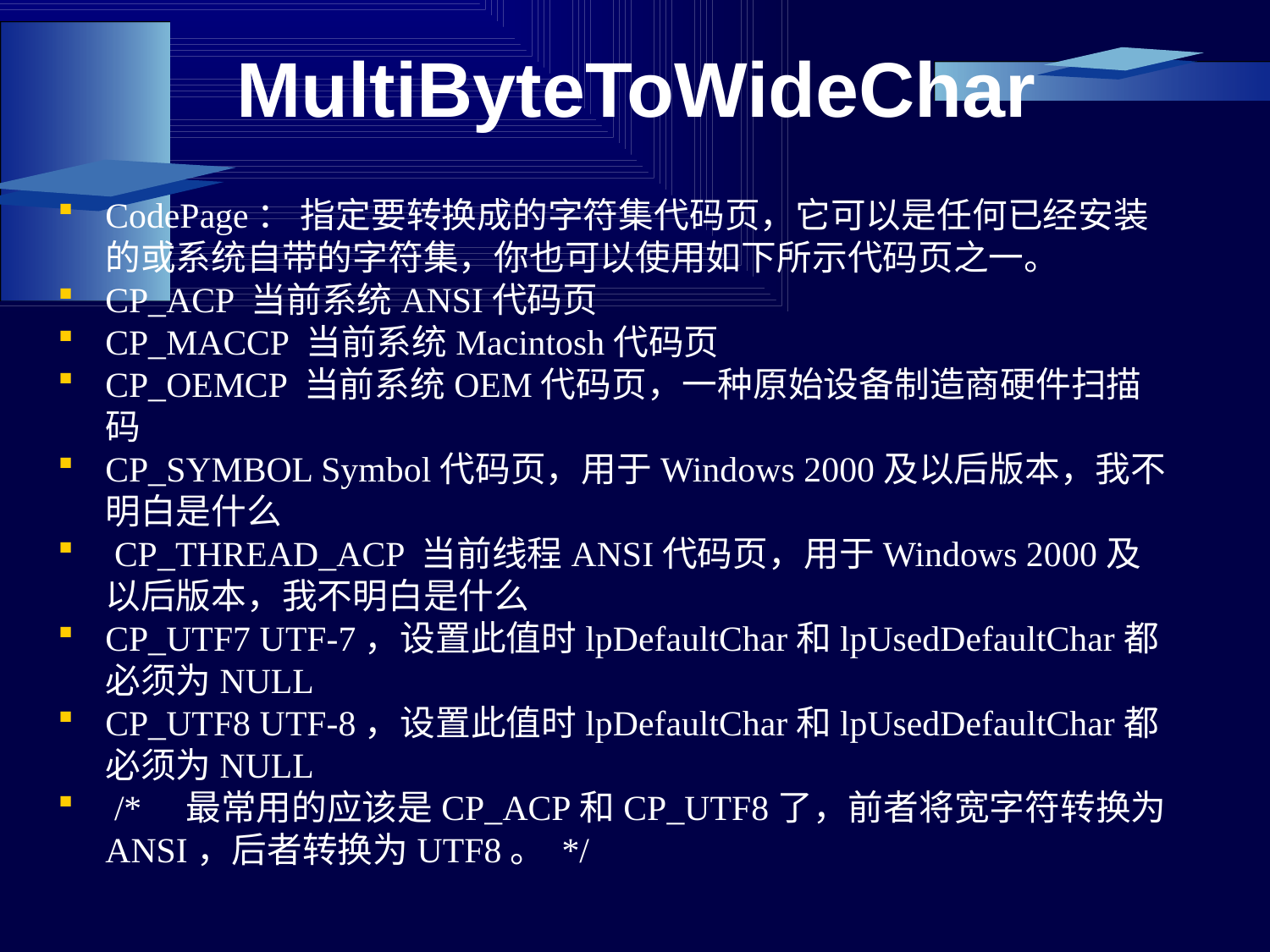

# MultiByteToWideChar
CodePage： 指定要转换成的字符集代码页，它可以是任何已经安装的或系统自带的字符集，你也可以使用如下所示代码页之一。
CP_ACP 当前系统ANSI代码页
CP_MACCP 当前系统Macintosh代码页
CP_OEMCP 当前系统OEM代码页，一种原始设备制造商硬件扫描码
CP_SYMBOL Symbol代码页，用于Windows 2000及以后版本，我不明白是什么
 CP_THREAD_ACP 当前线程ANSI代码页，用于Windows 2000及以后版本，我不明白是什么
CP_UTF7 UTF-7，设置此值时lpDefaultChar和lpUsedDefaultChar都必须为NULL
CP_UTF8 UTF-8，设置此值时lpDefaultChar和lpUsedDefaultChar都必须为NULL
 /*　最常用的应该是CP_ACP和CP_UTF8了，前者将宽字符转换为ANSI，后者转换为UTF8。 */